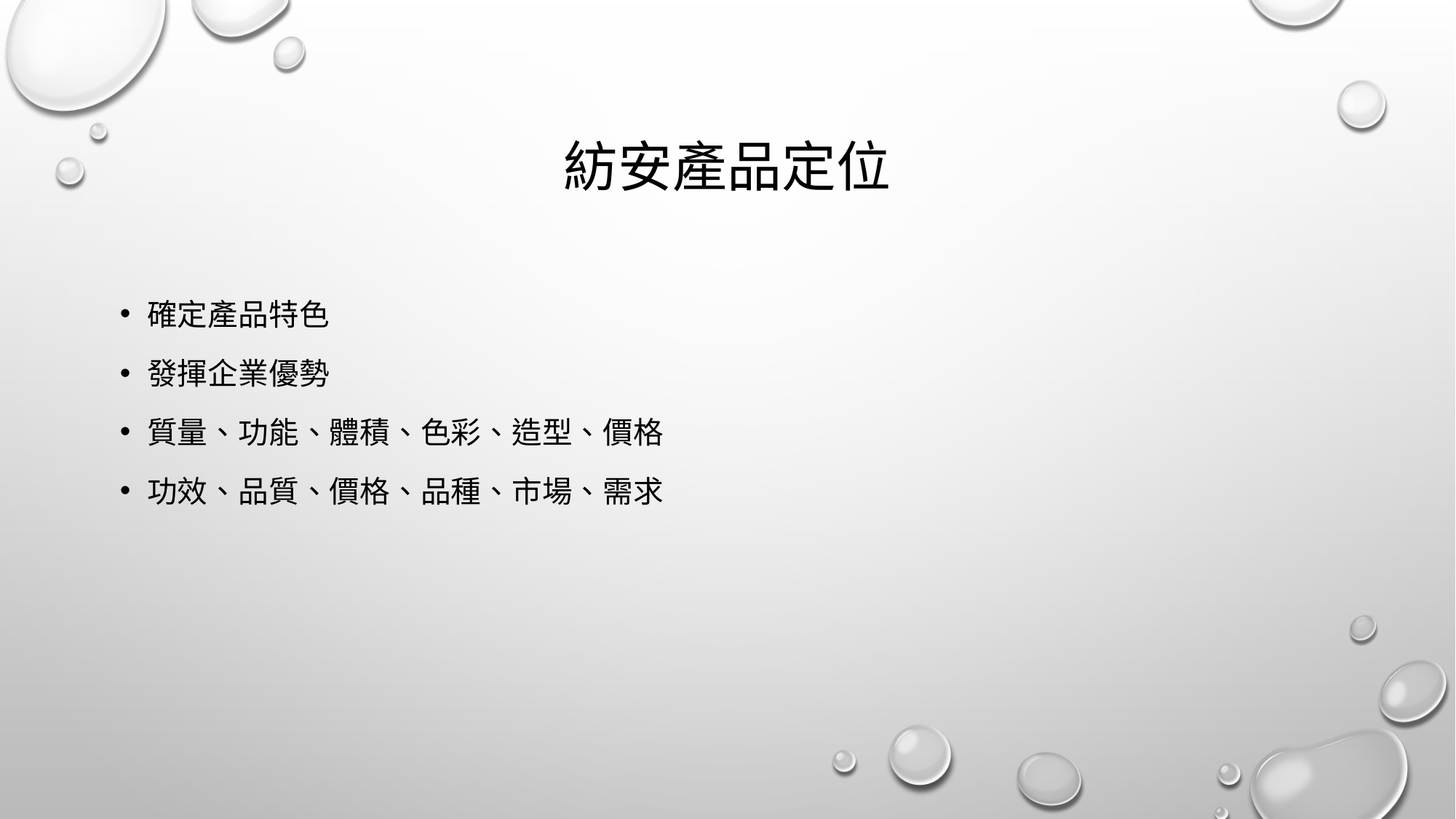

# 紡安產品定位
確定產品特色
發揮企業優勢
質量、功能、體積、色彩、造型、價格
功效、品質、價格、品種、市場、需求